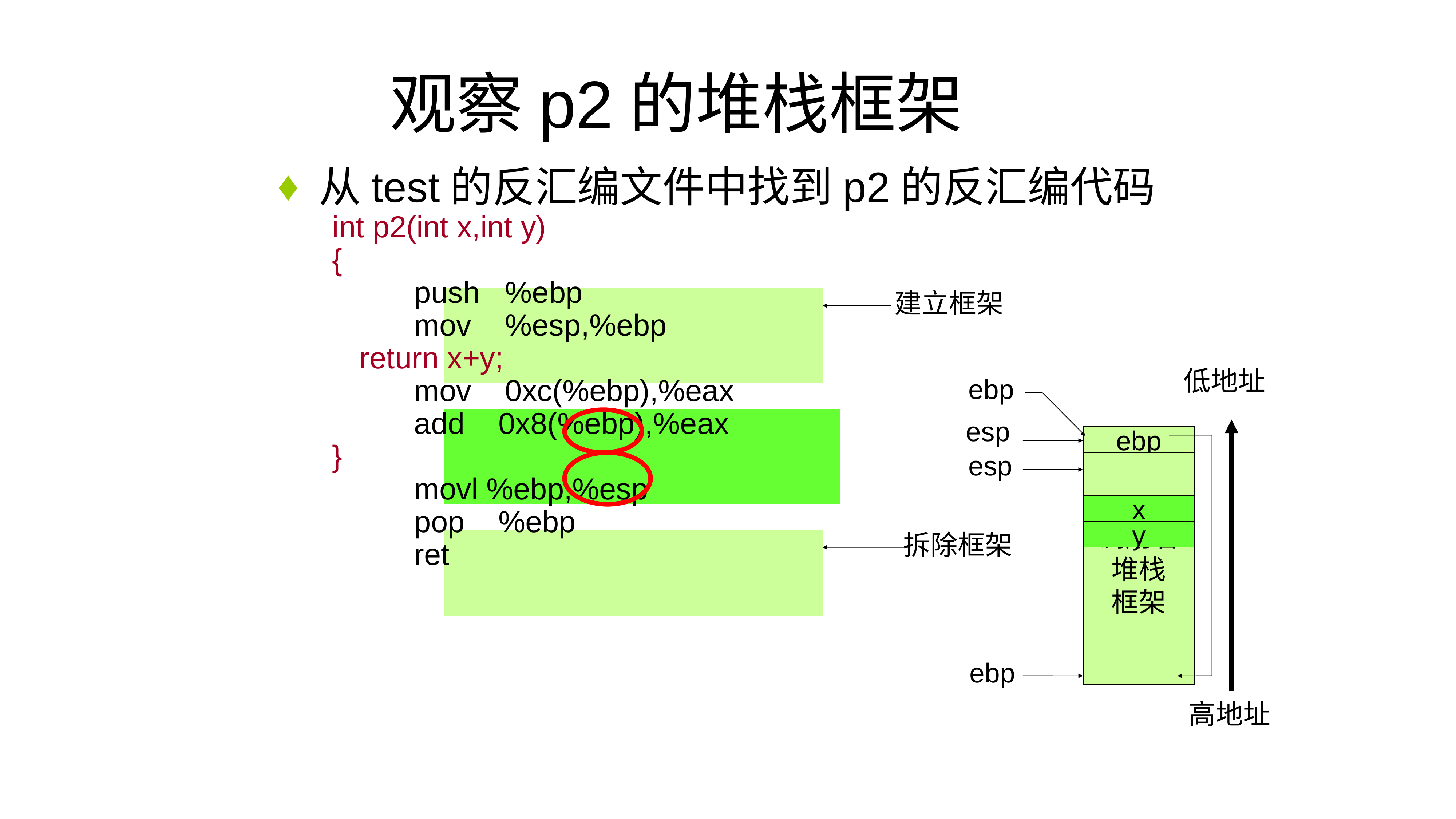

# 观察p2的堆栈框架
从test的反汇编文件中找到p2的反汇编代码
int p2(int x,int y)
{
		push   %ebp
		mov    %esp,%ebp
	return x+y;
		mov    0xc(%ebp),%eax
		add    0x8(%ebp),%eax
}
		movl %ebp,%esp
		pop    %ebp
		ret
建立框架

低地址
ebp

esp

ebp

esp

调用者
堆栈
框架

x

y

拆除框架

ebp

高地址